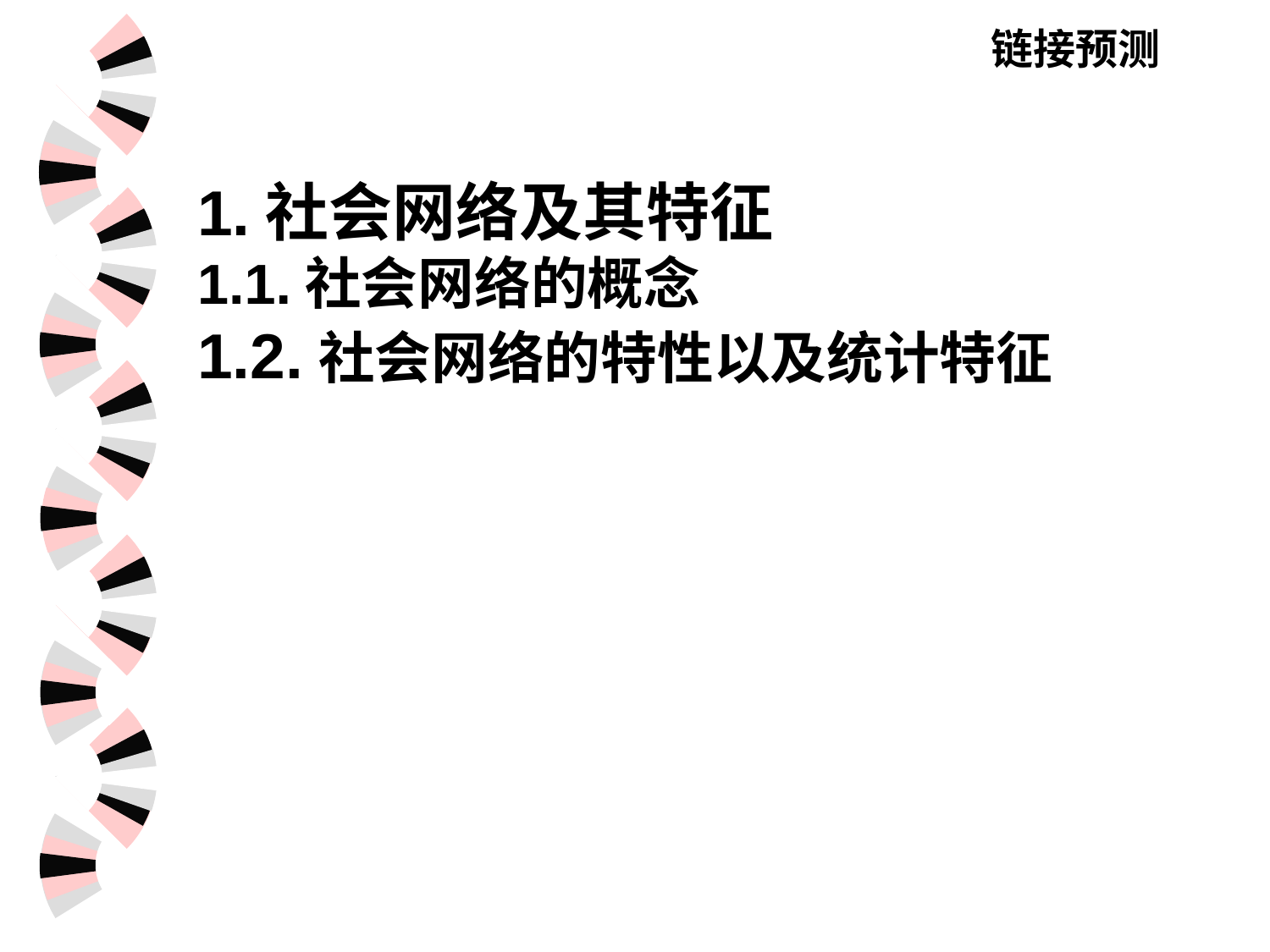

链接预测
1.社会网络及其特征
1.1.社会网络的概念
1.2.社会网络的特性以及统计特征